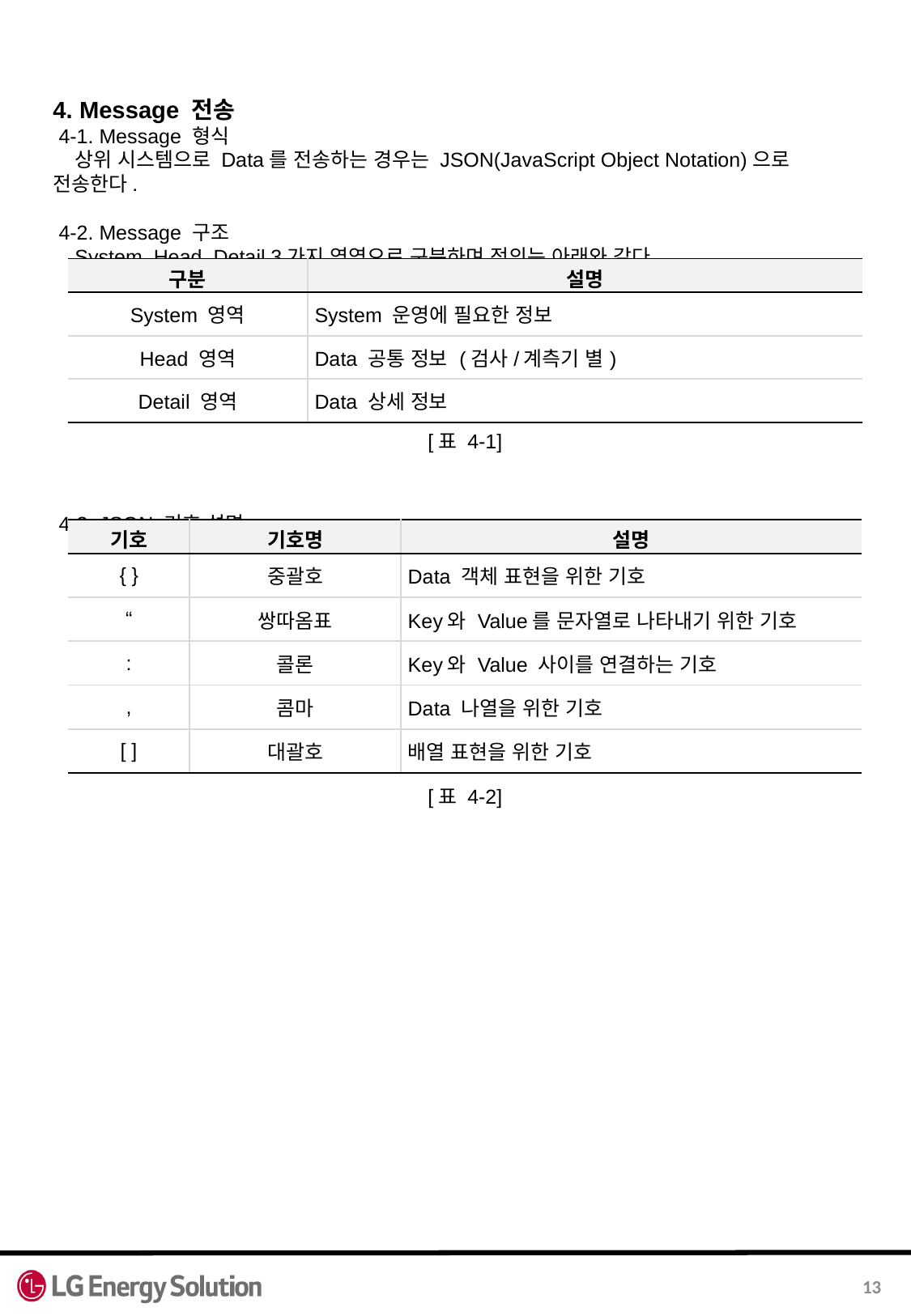

4. Message 전송
 4-1. Message 형식
   상위 시스템으로 Data를 전송하는 경우는 JSON(JavaScript Object Notation)으로 전송한다.

 4-2. Message 구조
   System, Head, Detail 3가지 영역으로 구분하며 정의는 아래와 같다.

 4-3. JSON 기호 설명

| 구분 | 설명 |
| --- | --- |
| System 영역 | System 운영에 필요한 정보 |
| Head 영역 | Data 공통 정보 (검사/계측기 별) |
| Detail 영역 | Data 상세 정보 |
[표 4-1]
| 기호 | 기호명 | 설명 |
| --- | --- | --- |
| { } | 중괄호 | Data 객체 표현을 위한 기호 |
| “ | 쌍따옴표 | Key와 Value를 문자열로 나타내기 위한 기호 |
| : | 콜론 | Key와 Value 사이를 연결하는 기호 |
| , | 콤마 | Data 나열을 위한 기호 |
| [ ] | 대괄호 | 배열 표현을 위한 기호 |
[표 4-2]
13